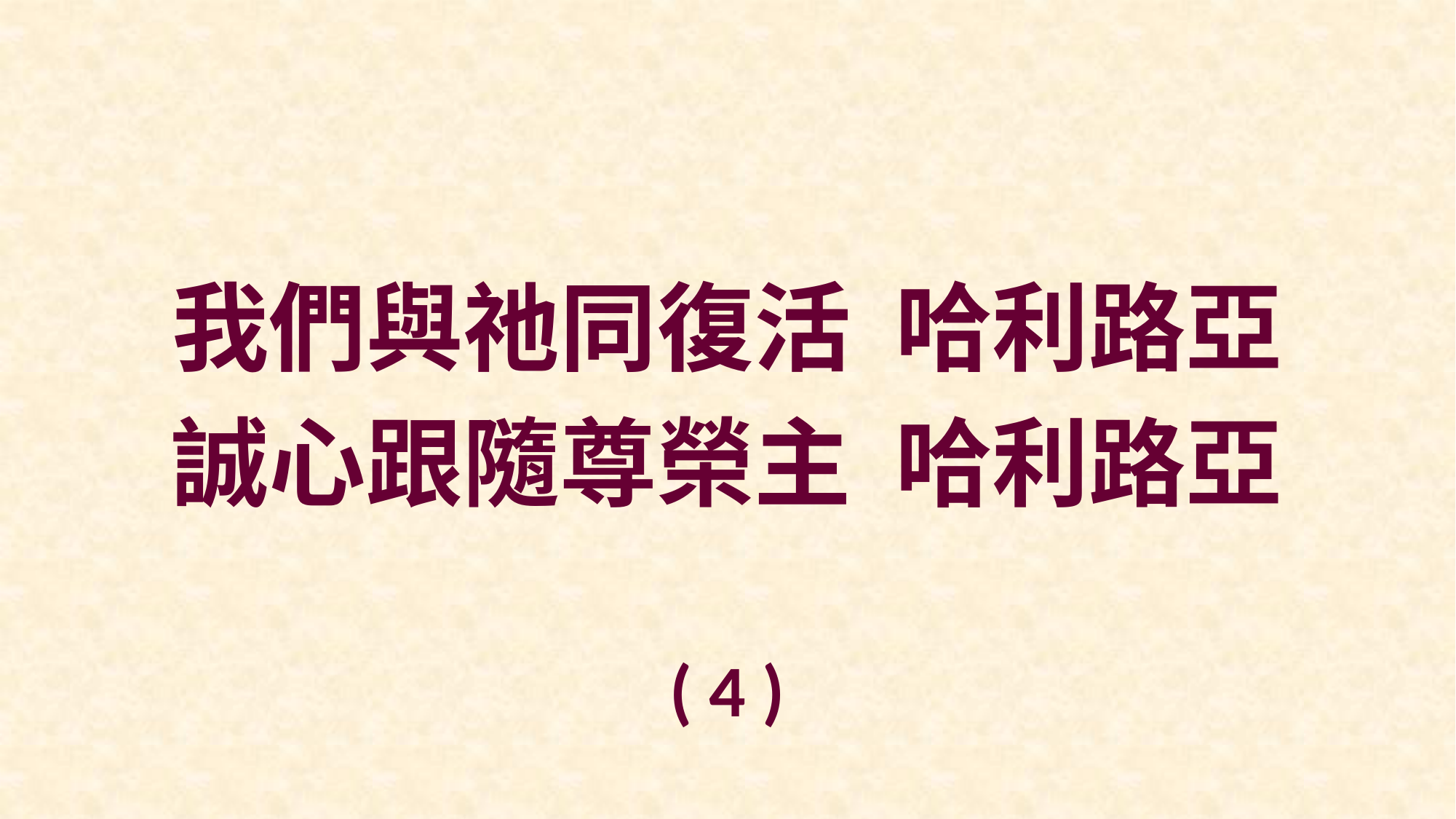

我們與祂同復活  哈利路亞
誠心跟隨尊榮主  哈利路亞
( 4 )